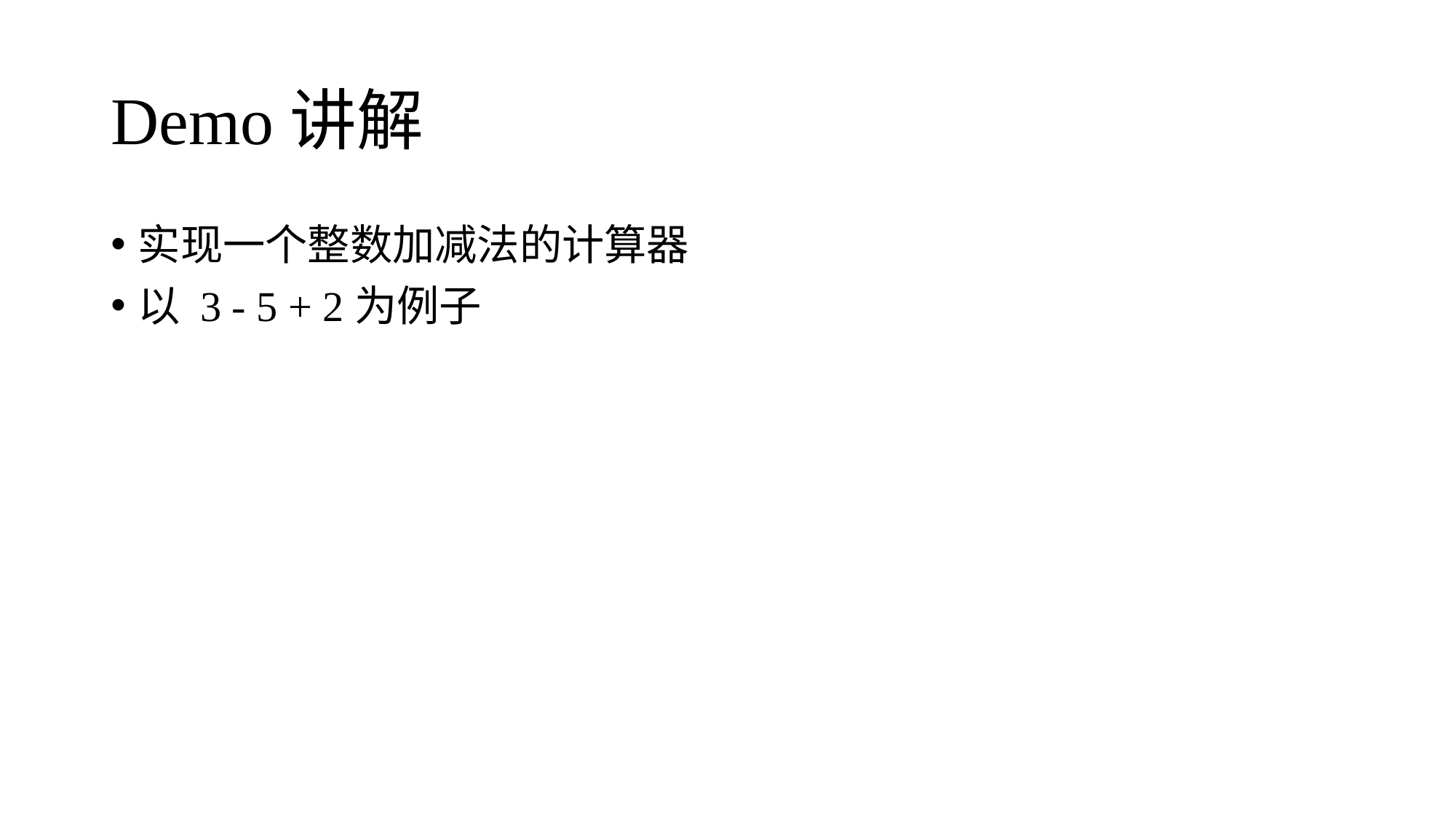

# Demo讲解
实现一个整数加减法的计算器
以 3 - 5 + 2为例子